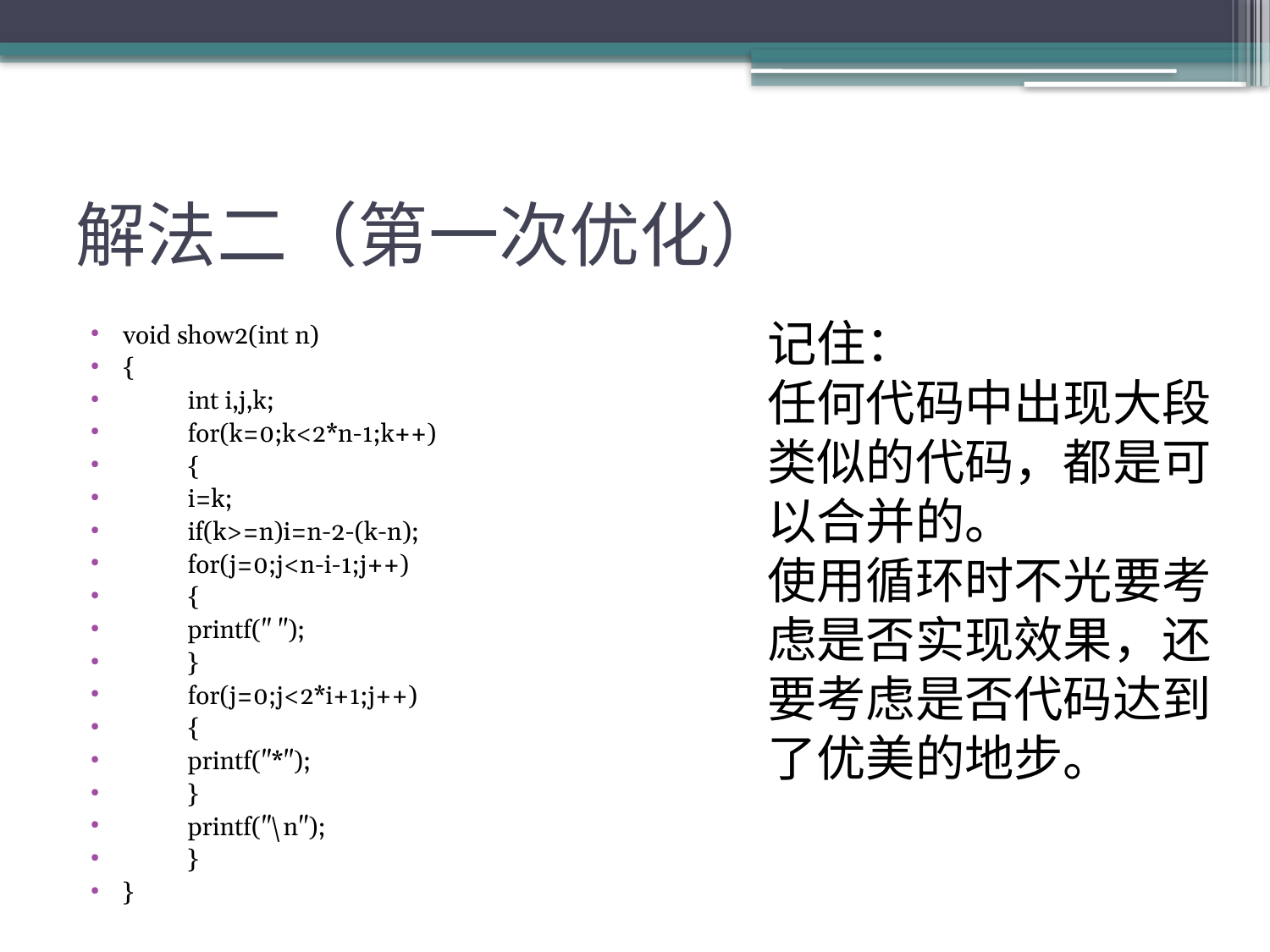

# 解法二（第一次优化）
记住：
任何代码中出现大段类似的代码，都是可以合并的。
使用循环时不光要考虑是否实现效果，还要考虑是否代码达到了优美的地步。
void show2(int n)
{
	int i,j,k;
	for(k=0;k<2*n-1;k++)
	{
		i=k;
		if(k>=n)i=n-2-(k-n);
		for(j=0;j<n-i-1;j++)
		{
			printf(" ");
		}
		for(j=0;j<2*i+1;j++)
		{
			printf("*");
		}
		printf("\n");
	}
}